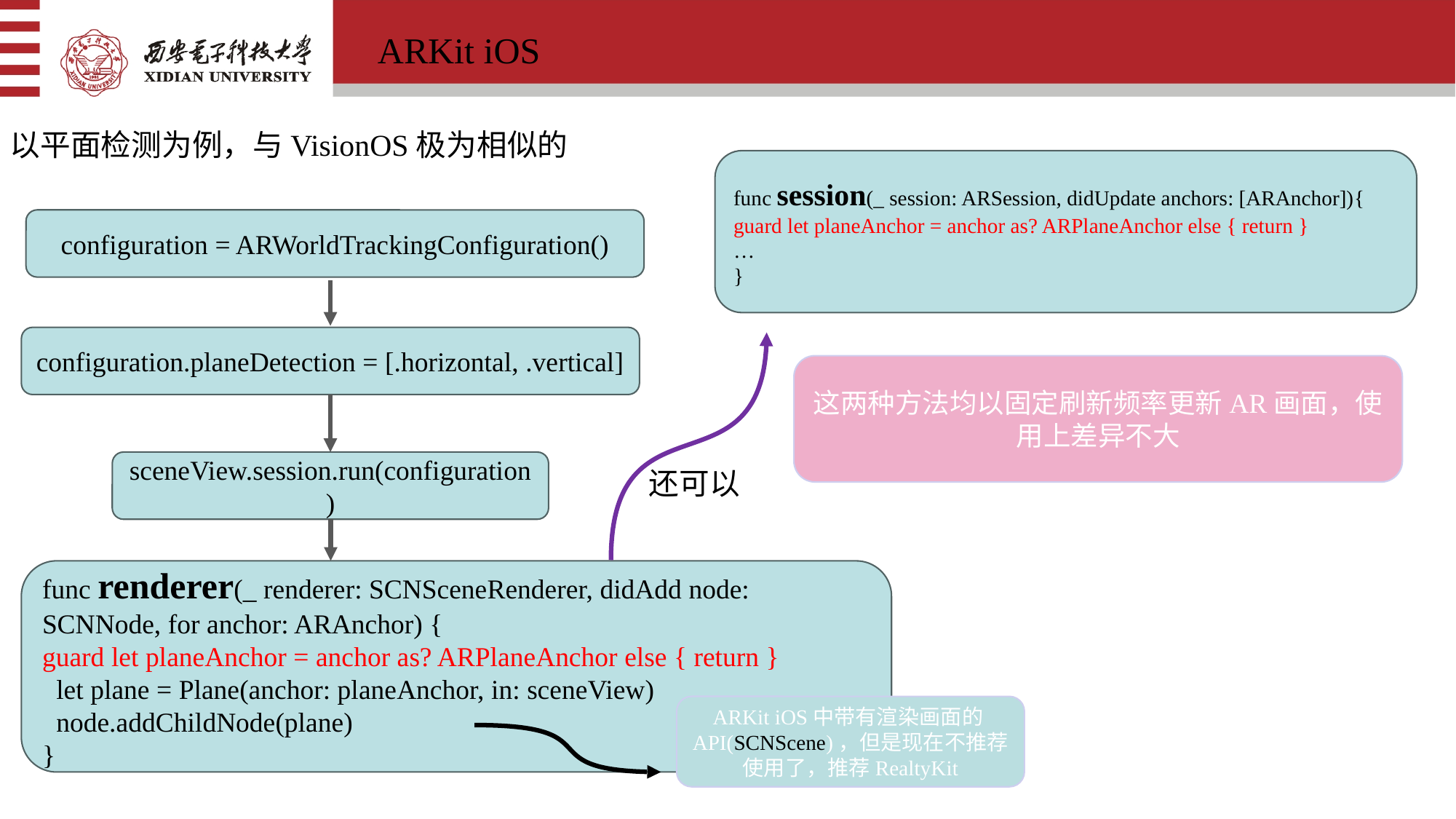

ARKit iOS
以平面检测为例，与VisionOS极为相似的
func session(_ session: ARSession, didUpdate anchors: [ARAnchor]){
guard let planeAnchor = anchor as? ARPlaneAnchor else { return }
…
}
configuration = ARWorldTrackingConfiguration()
configuration.planeDetection = [.horizontal, .vertical]
这两种方法均以固定刷新频率更新AR画面，使用上差异不大
sceneView.session.run(configuration)
还可以
func renderer(_ renderer: SCNSceneRenderer, didAdd node: SCNNode, for anchor: ARAnchor) {
guard let planeAnchor = anchor as? ARPlaneAnchor else { return }
  let plane = Plane(anchor: planeAnchor, in: sceneView)
  node.addChildNode(plane)
}
ARKit iOS中带有渲染画面的API(SCNScene)，但是现在不推荐使用了，推荐RealtyKit